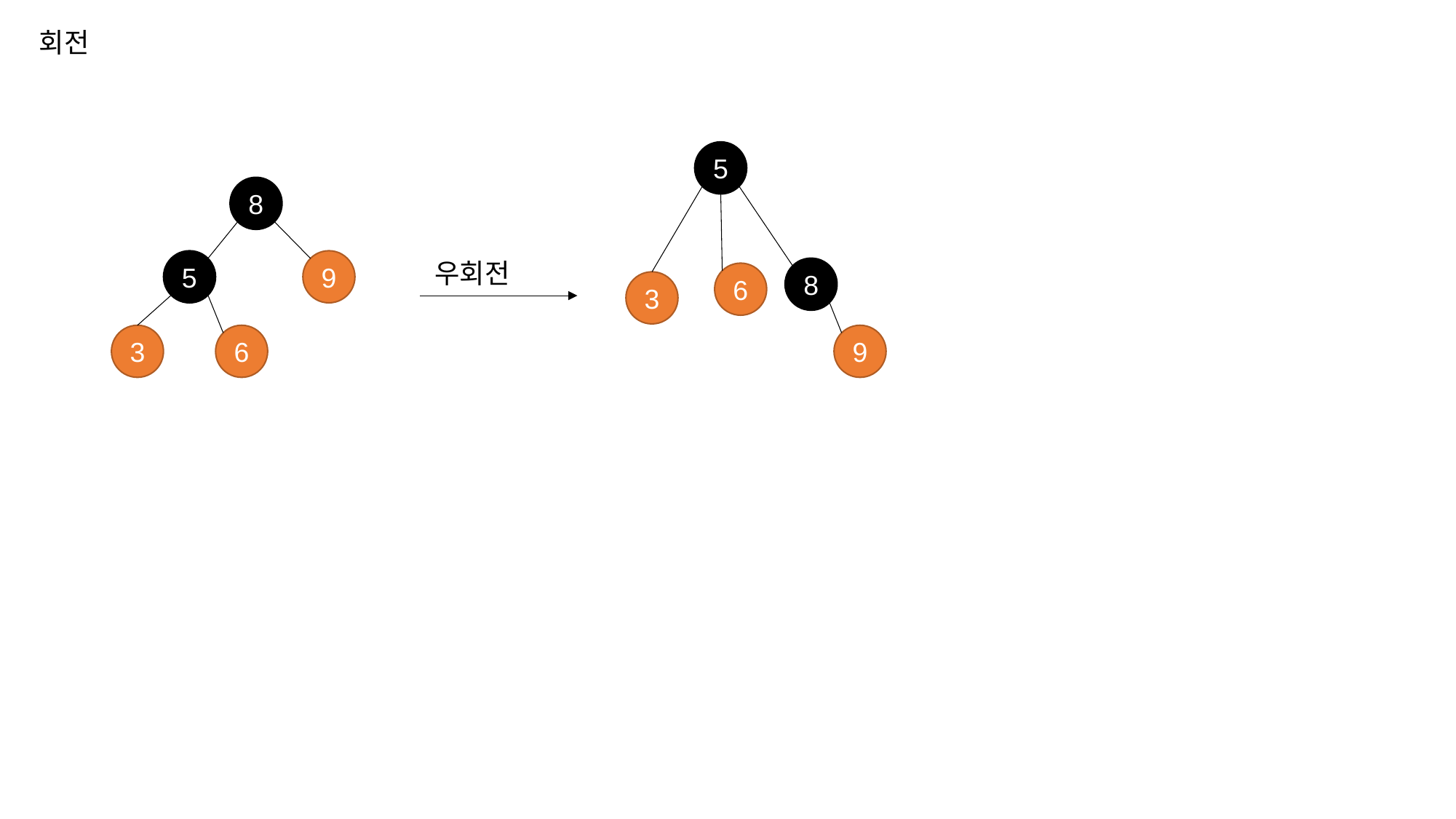

회전
5
8
5
9
우회전
8
6
3
3
6
9